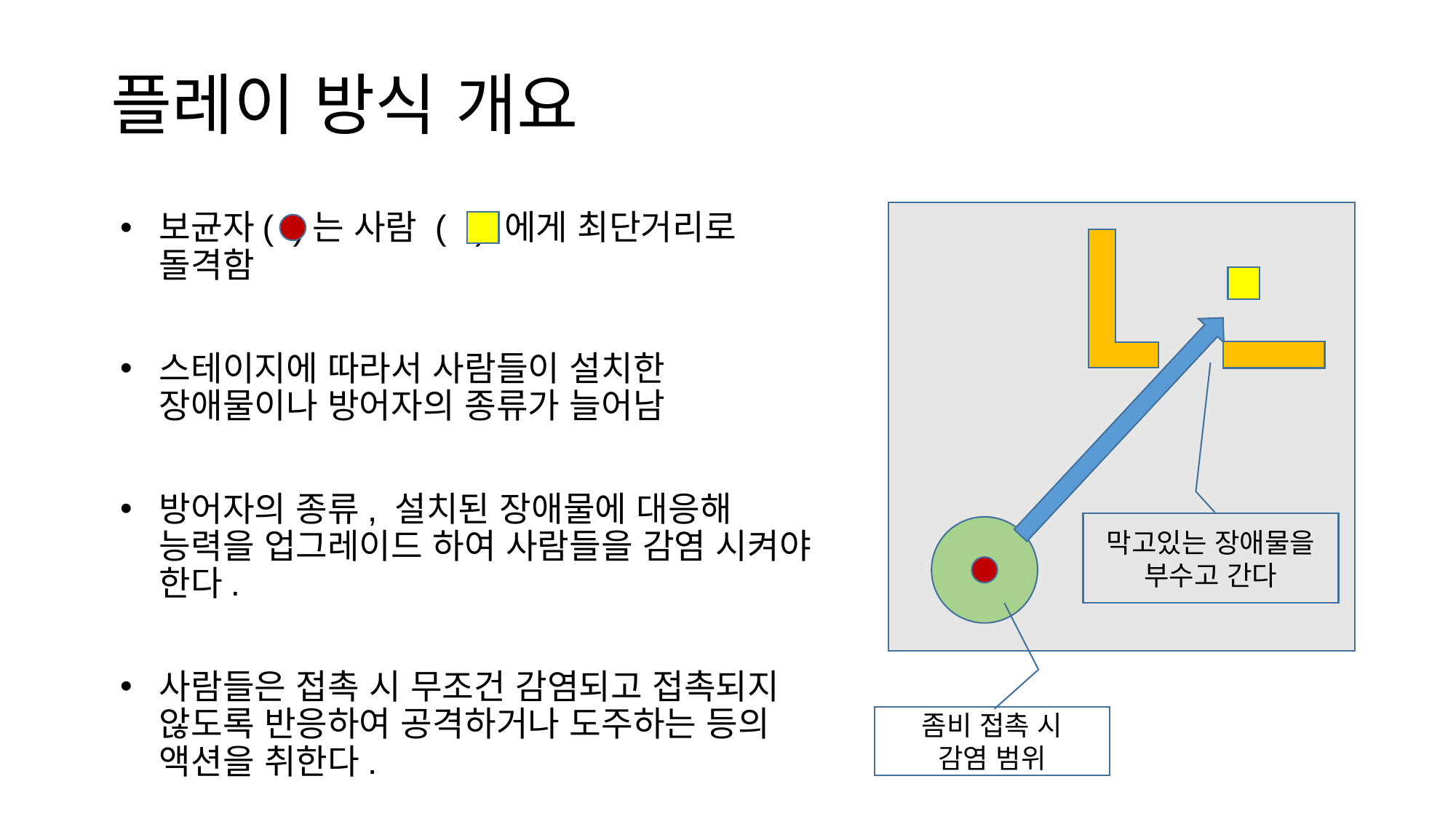

# 플레이 방식 개요

보균자(  )는 사람 (   ) 에게 최단거리로 돌격함

스테이지에 따라서 사람들이 설치한 장애물이나 방어자의 종류가 늘어남

방어자의 종류, 설치된 장애물에 대응해 능력을 업그레이드 하여 사람들을 감염 시켜야 한다.

사람들은 접촉 시 무조건 감염되고 접촉되지 않도록 반응하여 공격하거나 도주하는 등의 액션을 취한다.

막고있는 장애물을 부수고 간다

좀비 접촉 시
감염 범위